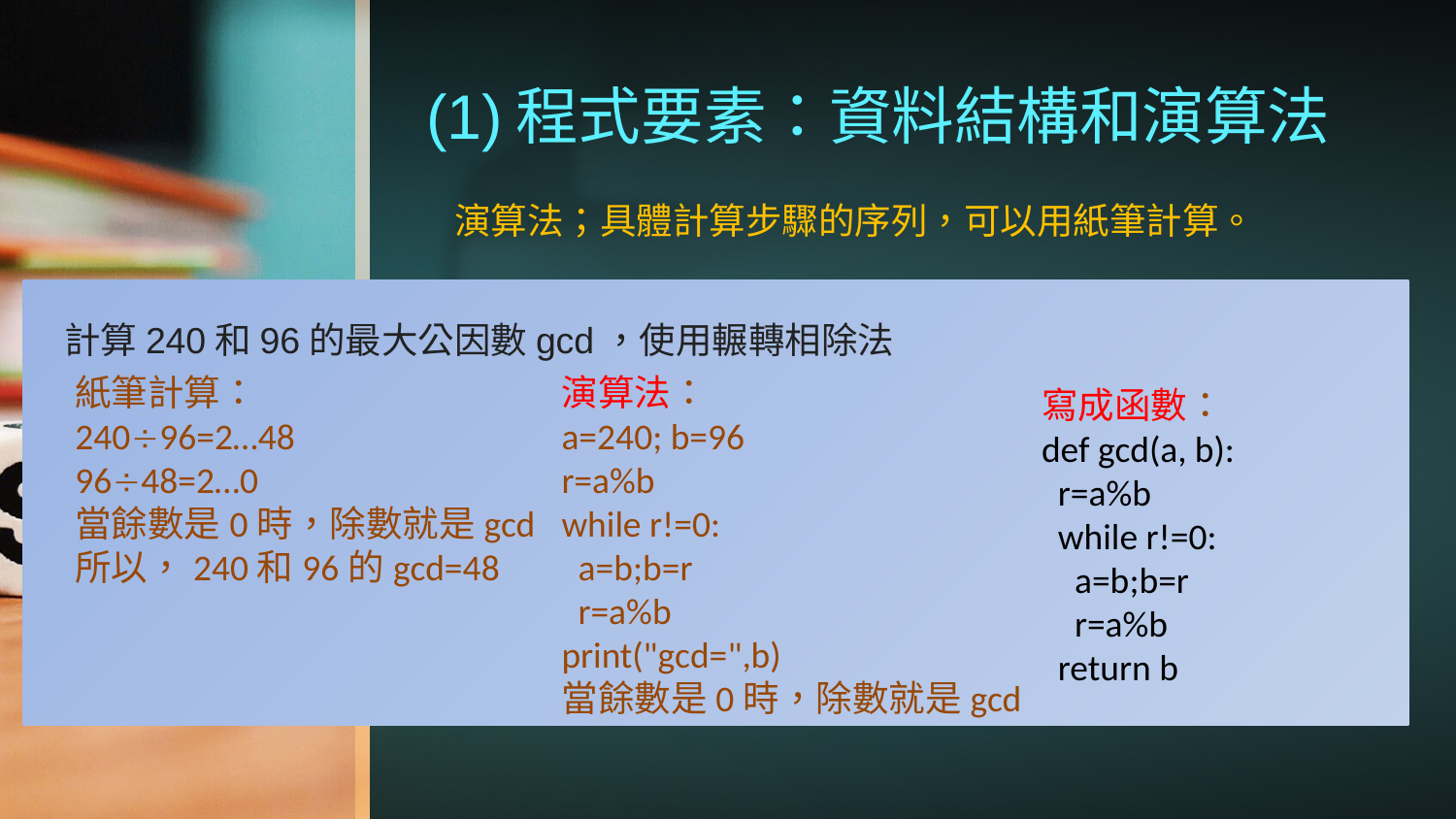

# (1)程式要素：資料結構和演算法
演算法；具體計算步驟的序列，可以用紙筆計算。

計算240和96的最大公因數gcd，使用輾轉相除法
演算法：
a=240; b=96
r=a%b
while r!=0:
  a=b;b=r
  r=a%b
print("gcd=",b)
當餘數是0時，除數就是gcd
紙筆計算：
240÷96=2…48
96÷48=2…0
當餘數是0時，除數就是gcd
所以，240和96的gcd=48
寫成函數：
def gcd(a, b):
  r=a%b
  while r!=0:
    a=b;b=r
    r=a%b
  return b